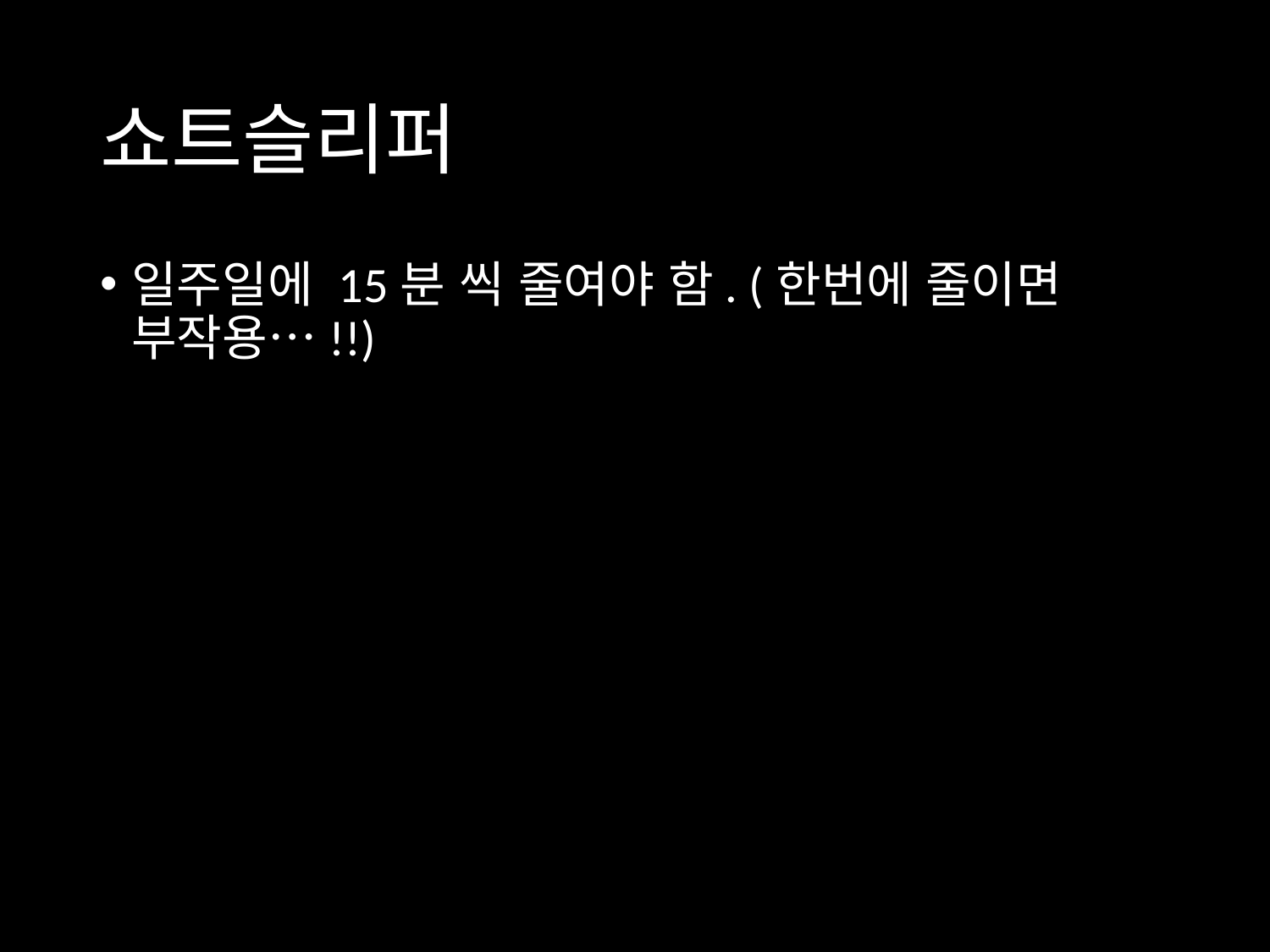

# 쇼트슬리퍼
일주일에 15분 씩 줄여야 함. (한번에 줄이면 부작용…!!)